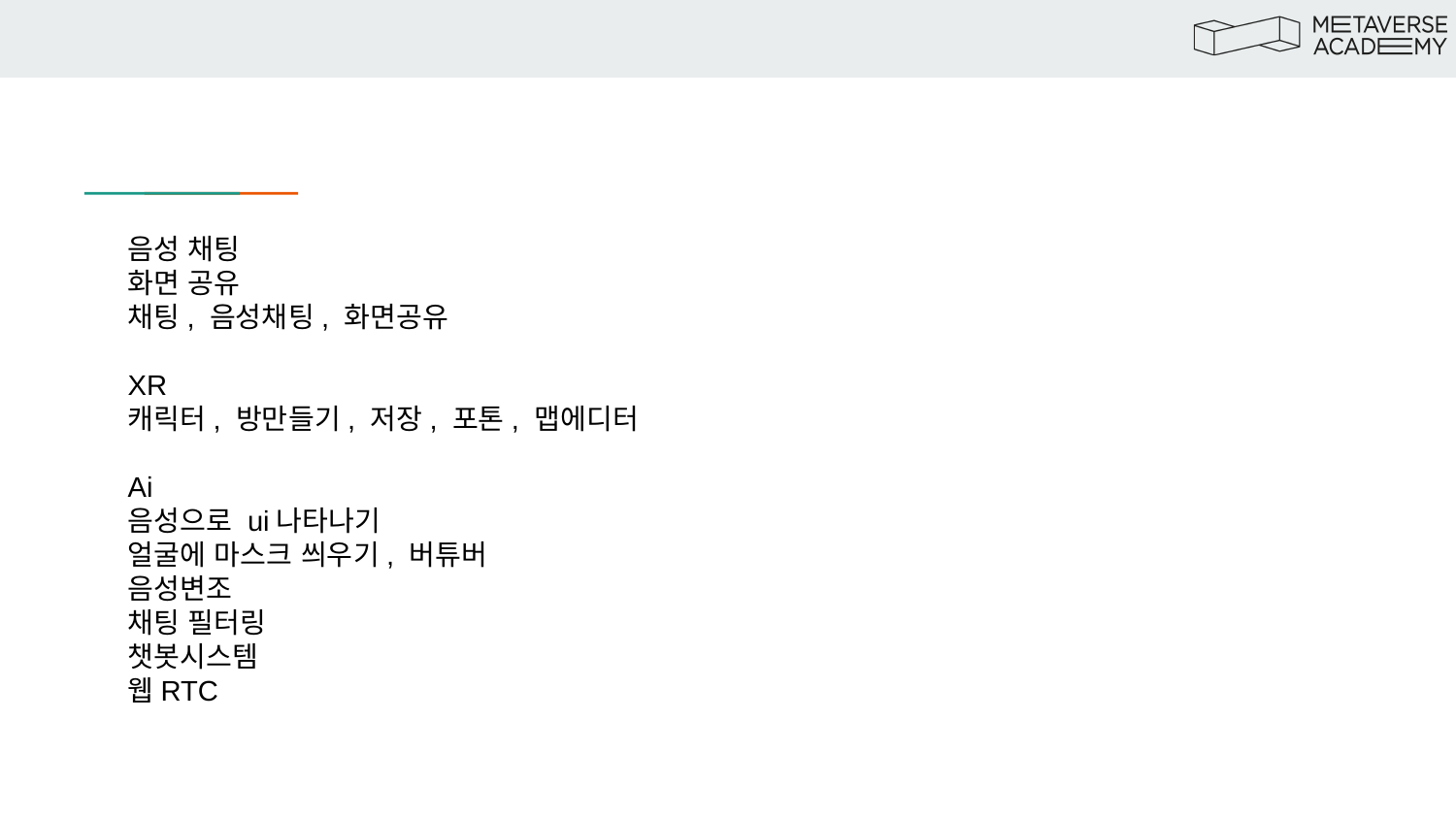

음성 채팅
화면 공유
채팅, 음성채팅, 화면공유

XR
캐릭터, 방만들기, 저장, 포톤, 맵에디터

Ai
음성으로 ui나타나기
얼굴에 마스크 씌우기, 버튜버
음성변조
채팅 필터링
챗봇시스템
웹RTC